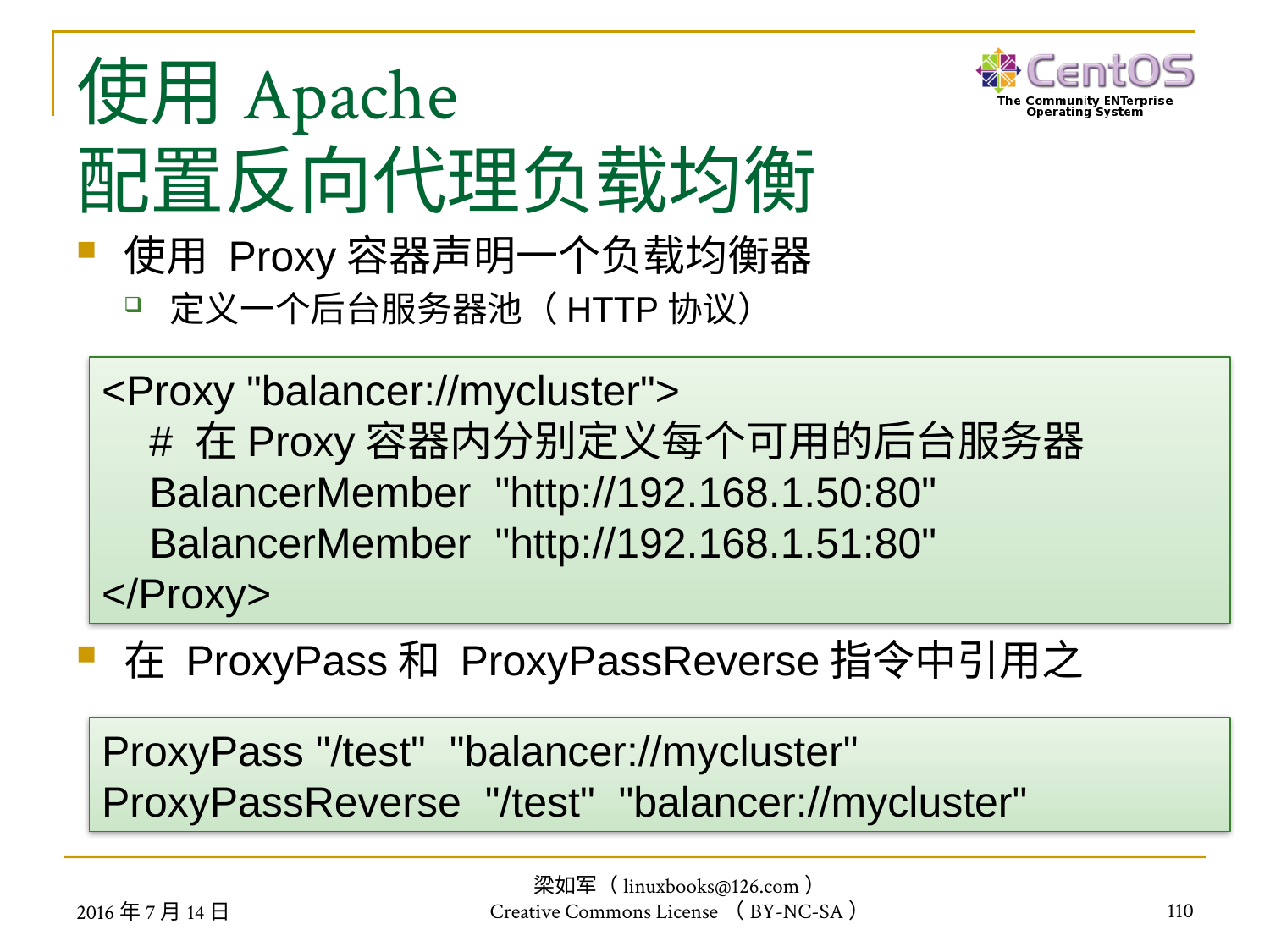

# 使用Apache 配置反向代理负载均衡
使用 Proxy容器声明一个负载均衡器
定义一个后台服务器池（HTTP协议）

在 ProxyPass和 ProxyPassReverse指令中引用之

<Proxy "balancer://mycluster">
    # 在Proxy容器内分别定义每个可用的后台服务器
    BalancerMember  "http://192.168.1.50:80"
    BalancerMember  "http://192.168.1.51:80"
</Proxy>
ProxyPass "/test"  "balancer://mycluster"
ProxyPassReverse  "/test"  "balancer://mycluster"
梁如军（linuxbooks@126.com）
Creative Commons License（BY-NC-SA）
2016年7月14日
110